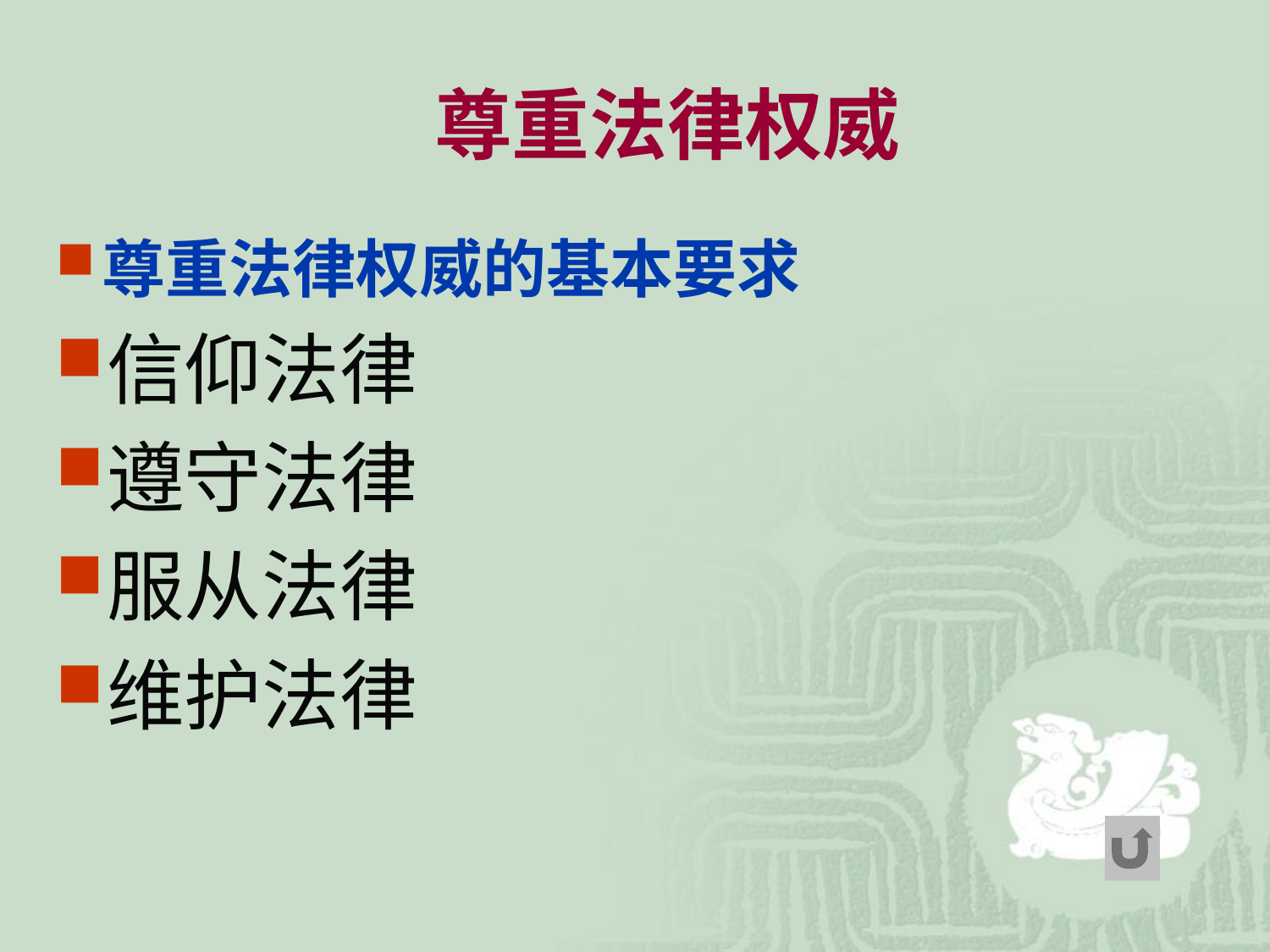

# 尊重法律权威
尊重法律权威的基本要求
信仰法律
遵守法律
服从法律
维护法律